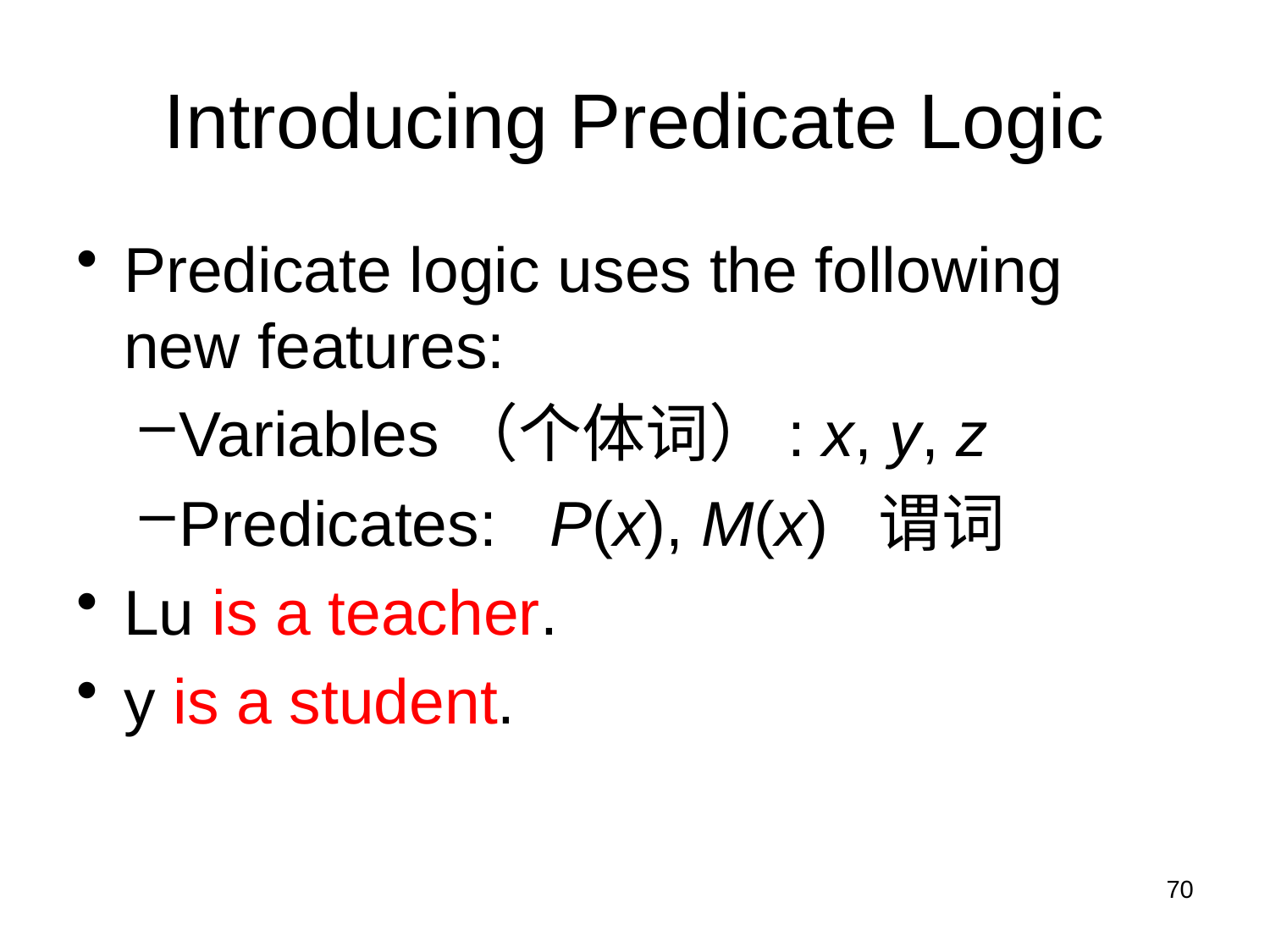

# Introducing Predicate Logic
Predicate logic uses the following new features:
Variables（个体词）: x, y, z
Predicates:   P(x), M(x)  谓词
Lu is a teacher.
y is a student.

70